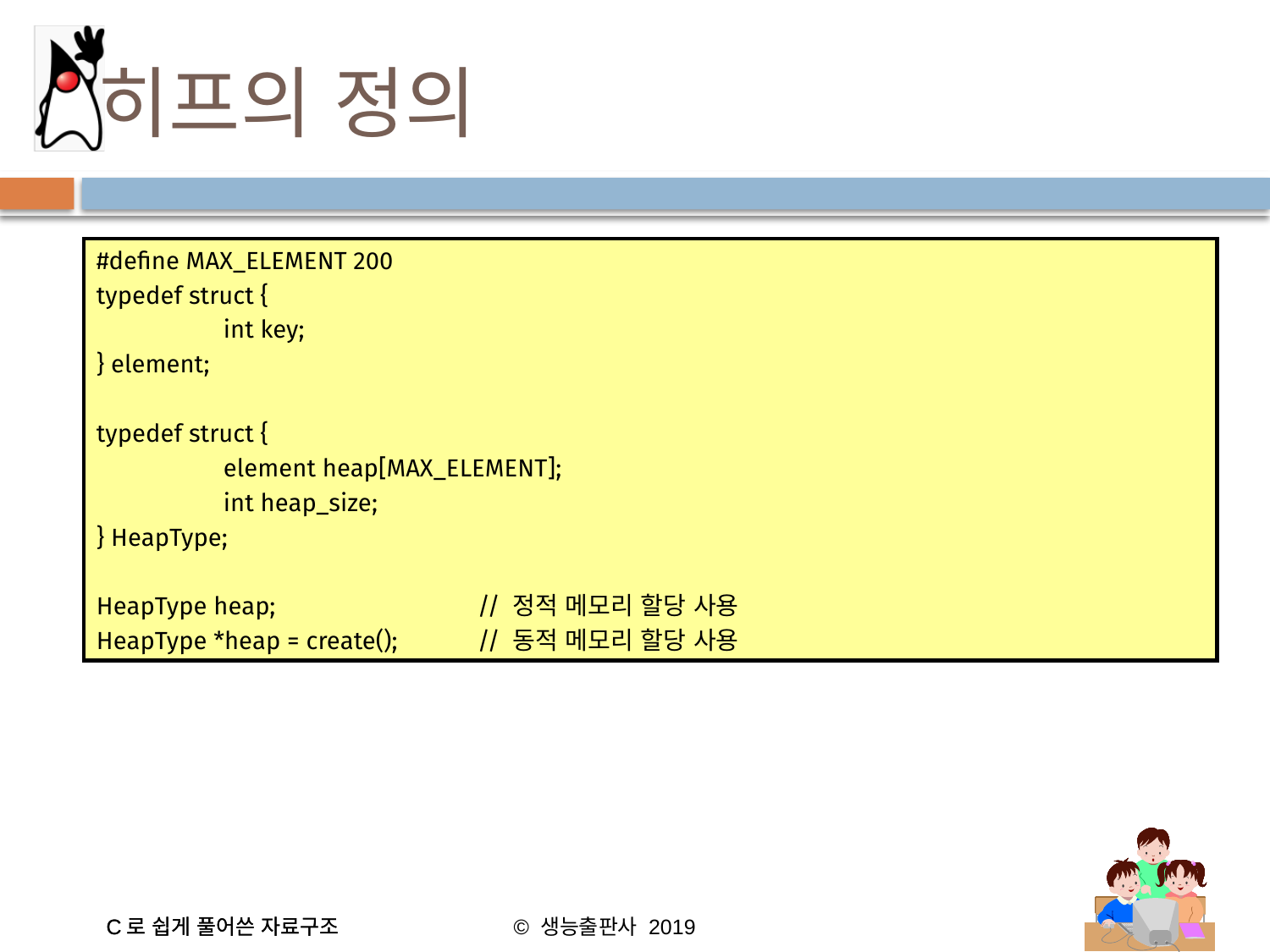

# 히프의 정의
#define MAX_ELEMENT 200
typedef struct {
	int key;
} element;

typedef struct {
	element heap[MAX_ELEMENT];
	int heap_size;
} HeapType;

HeapType heap;		// 정적 메모리 할당 사용
HeapType *heap = create();	// 동적 메모리 할당 사용